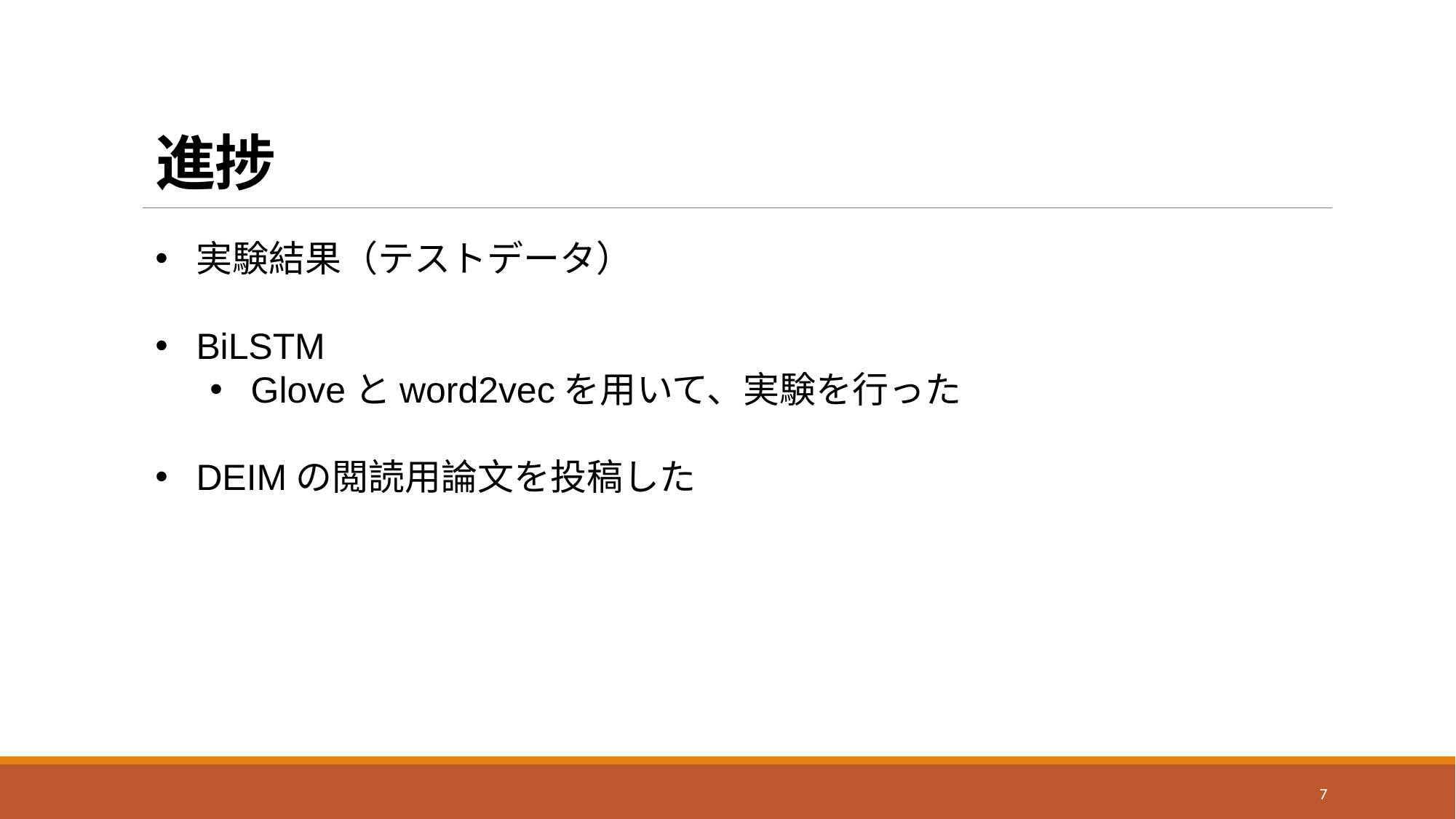

# 進捗
実験結果（テストデータ）

BiLSTM
Gloveとword2vecを用いて、実験を行った

DEIMの閲読用論文を投稿した

7